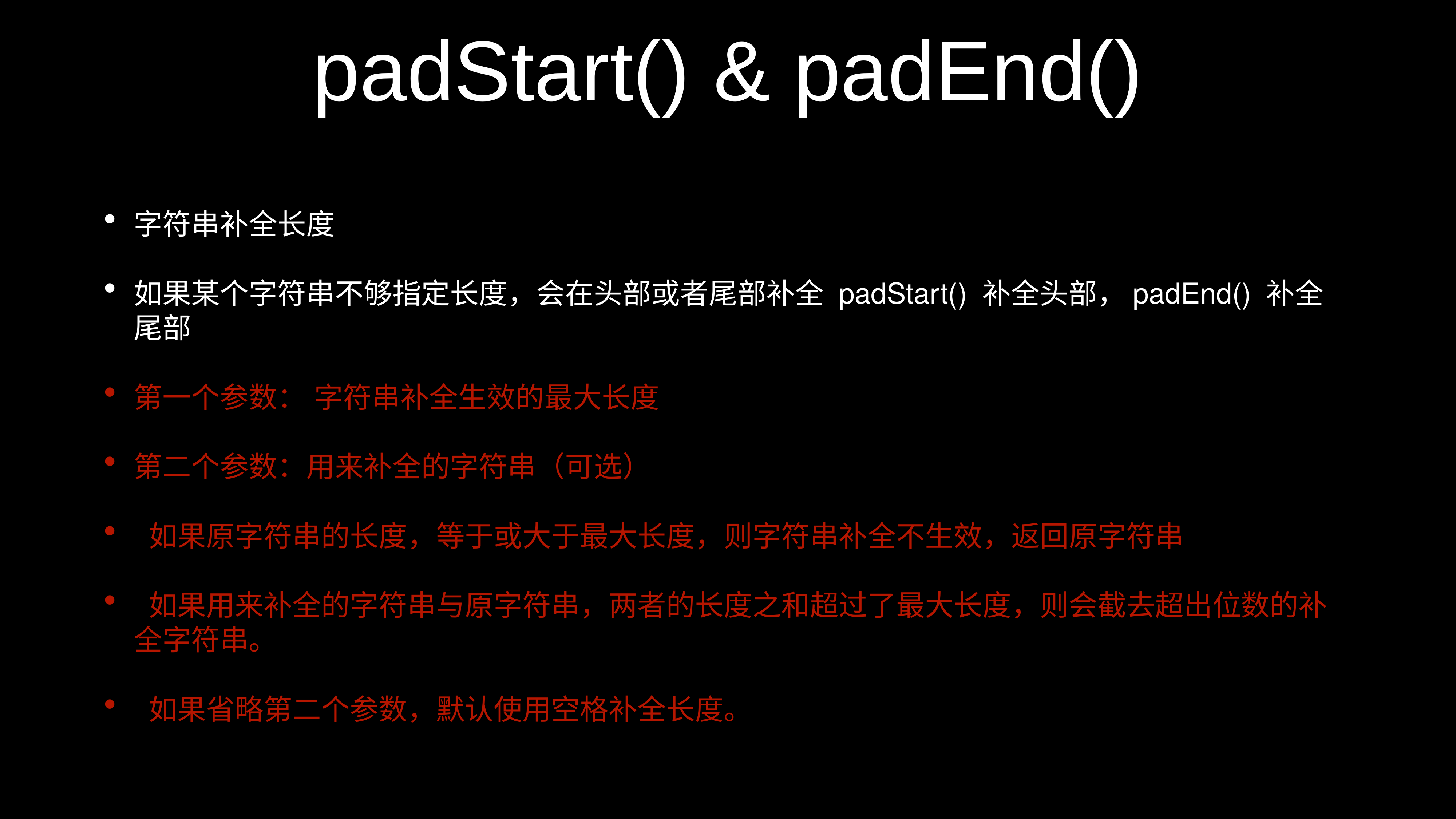

# padStart() & padEnd()
字符串补全长度
如果某个字符串不够指定长度，会在头部或者尾部补全 padStart() 补全头部，padEnd() 补全尾部
第一个参数： 字符串补全生效的最大长度
第二个参数：用来补全的字符串（可选）
 如果原字符串的长度，等于或大于最大长度，则字符串补全不生效，返回原字符串
 如果用来补全的字符串与原字符串，两者的长度之和超过了最大长度，则会截去超出位数的补全字符串。
 如果省略第二个参数，默认使用空格补全长度。